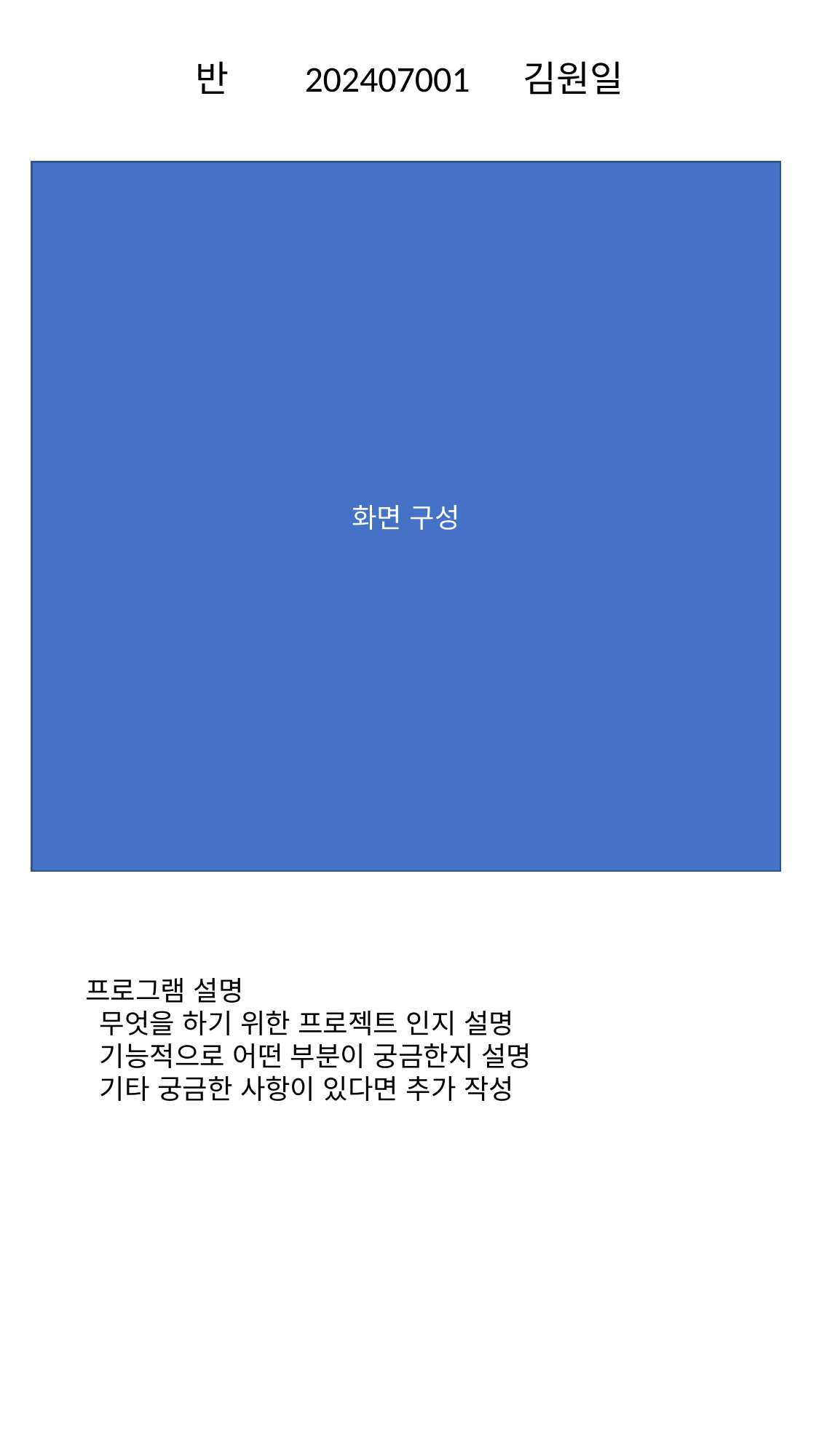

# 반	202407001	김원일
화면 구성
프로그램 설명
 무엇을 하기 위한 프로젝트 인지 설명
 기능적으로 어떤 부분이 궁금한지 설명
 기타 궁금한 사항이 있다면 추가 작성